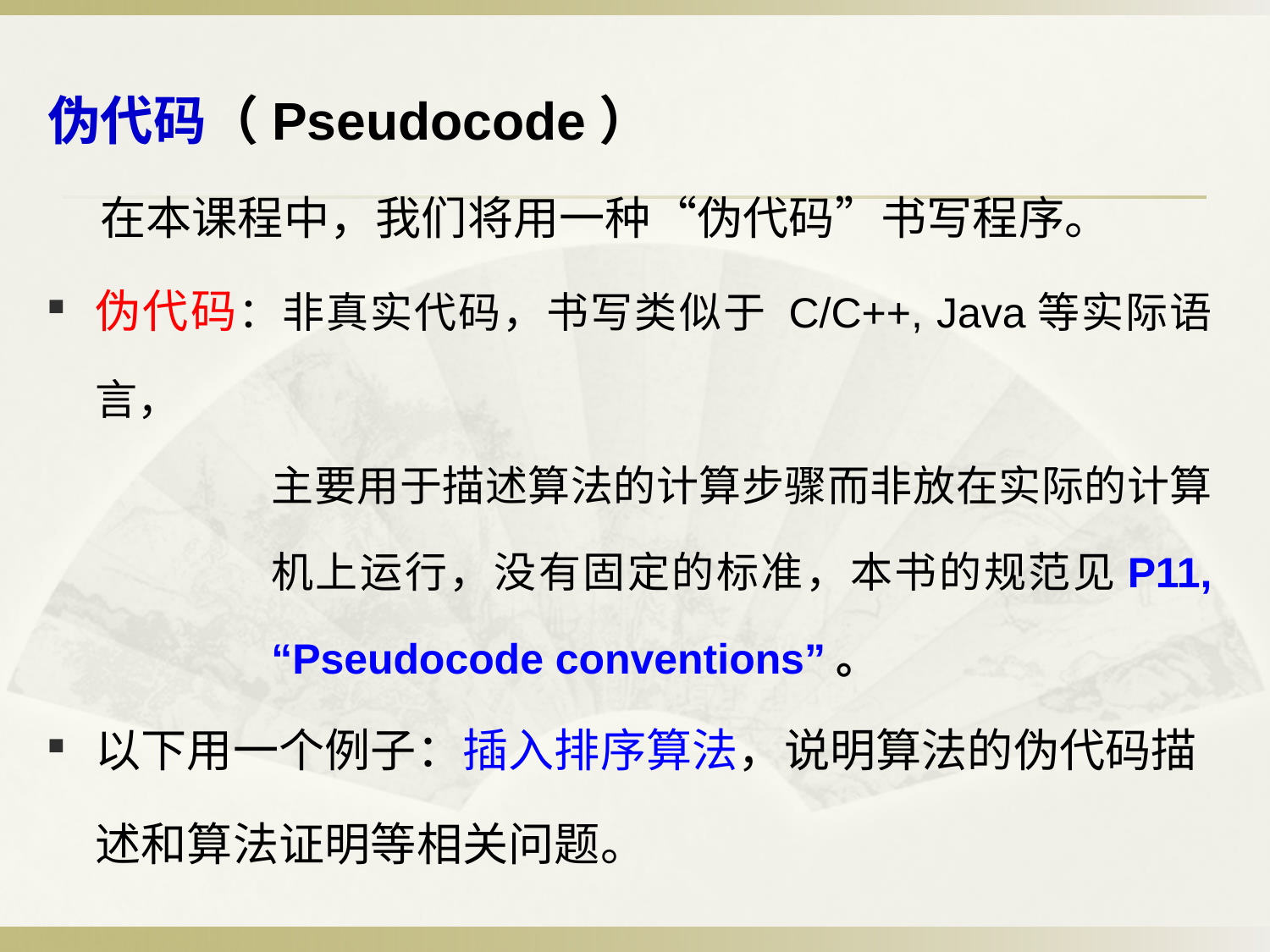

伪代码（Pseudocode）
    在本课程中，我们将用一种“伪代码”书写程序。
伪代码：非真实代码，书写类似于 C/C++, Java等实际语言，
主要用于描述算法的计算步骤而非放在实际的计算机上运行，没有固定的标准，本书的规范见P11, “Pseudocode conventions”。
以下用一个例子：插入排序算法，说明算法的伪代码描述和算法证明等相关问题。